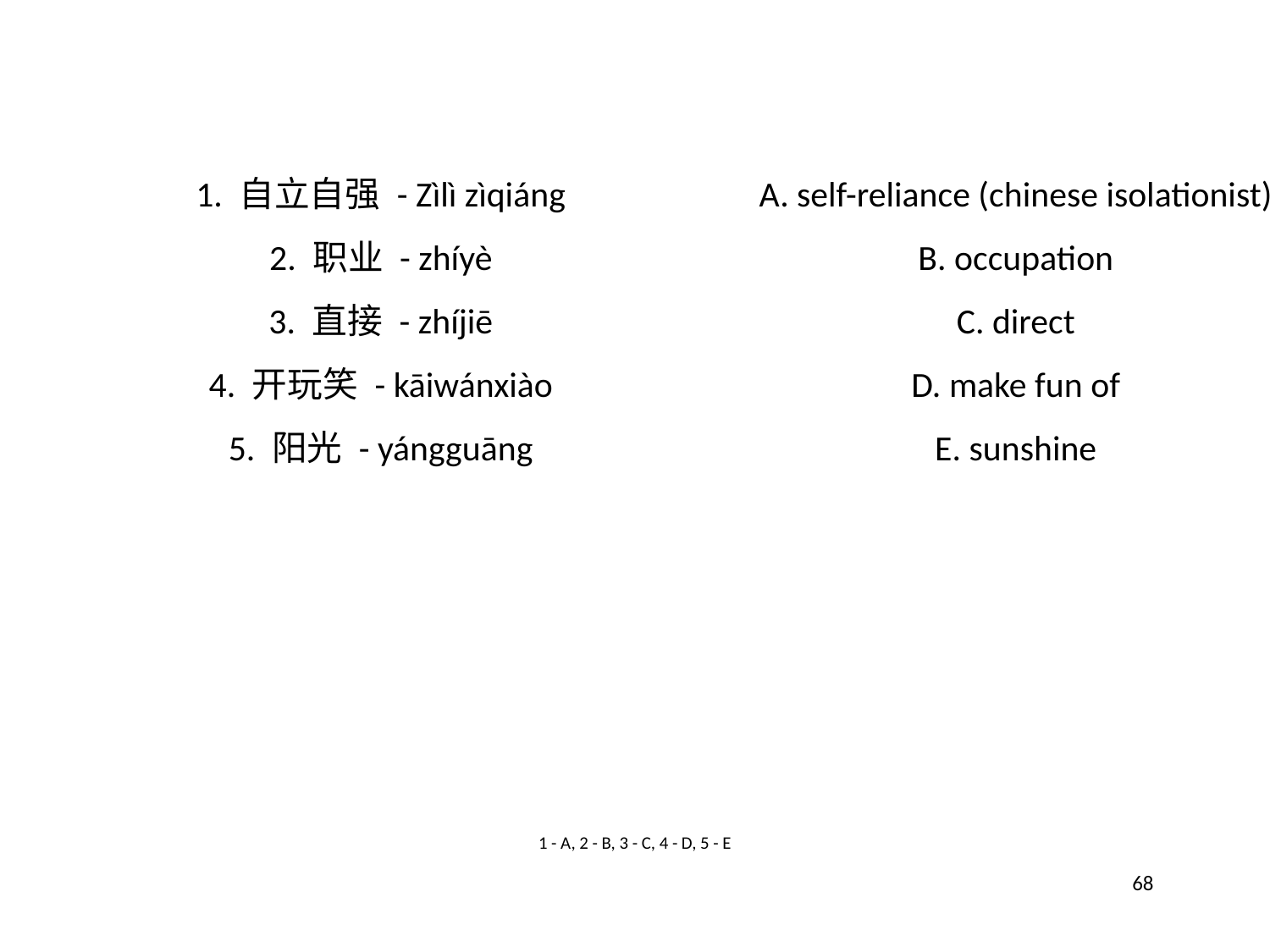

1. 自立自强 - Zìlì zìqiáng

A. self-reliance (chinese isolationist)

2. 职业 - zhíyè

B. occupation

3. 直接 - zhíjiē

C. direct

4. 开玩笑 - kāiwánxiào

D. make fun of

5. 阳光 - yángguāng

E. sunshine
1 - A, 2 - B, 3 - C, 4 - D, 5 - E

68